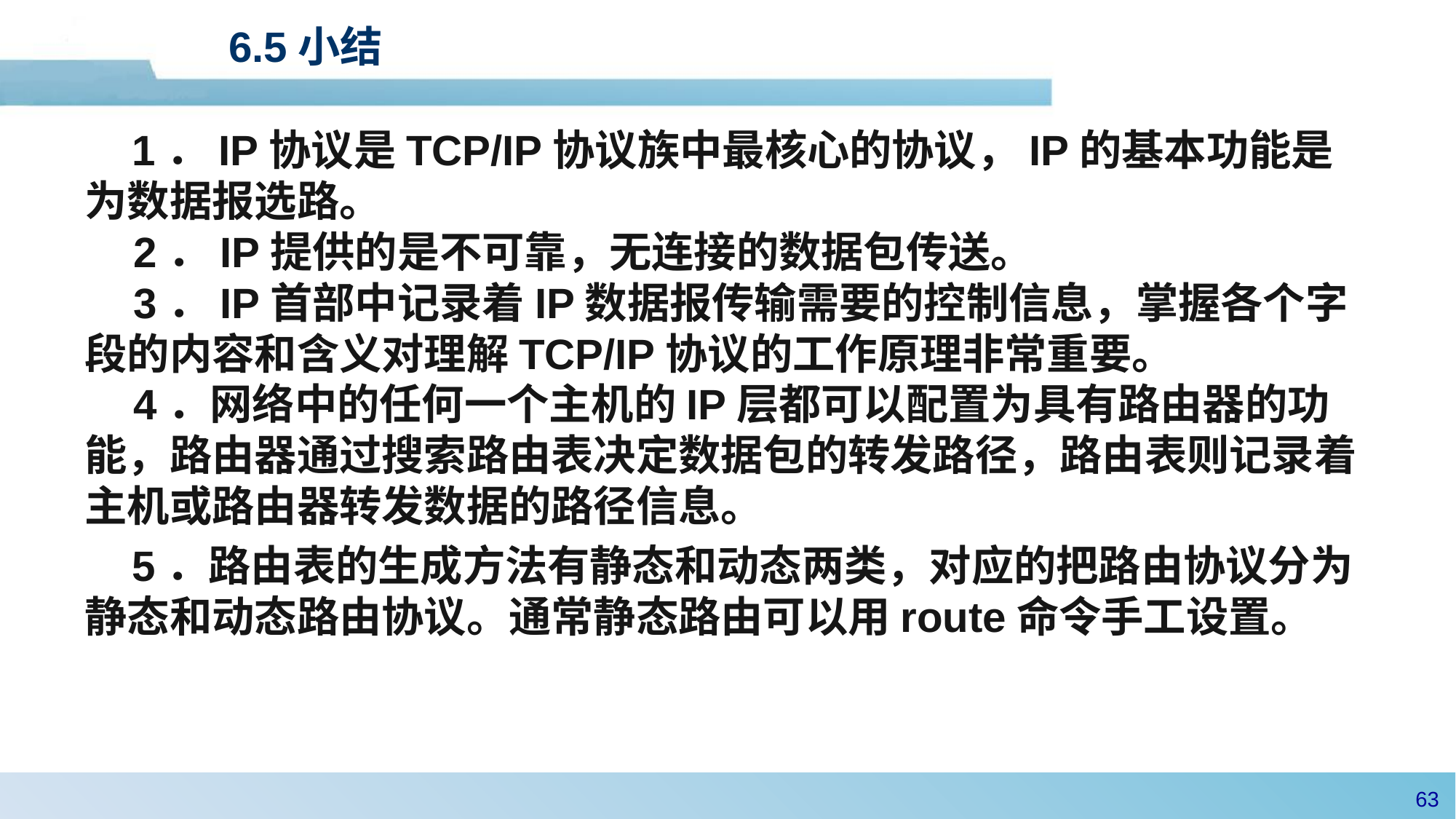

# 6.5小结
    1．IP协议是TCP/IP协议族中最核心的协议，IP的基本功能是为数据报选路。
    2．IP提供的是不可靠，无连接的数据包传送。
    3．IP首部中记录着IP数据报传输需要的控制信息，掌握各个字 段的内容和含义对理解TCP/IP协议的工作原理非常重要。
    4．网络中的任何一个主机的IP层都可以配置为具有路由器的功能，路由器通过搜索路由表决定数据包的转发路径，路由表则记录着主机或路由器转发数据的路径信息。
    5．路由表的生成方法有静态和动态两类，对应的把路由协议分为静态和动态路由协议。通常静态路由可以用route命令手工设置。
63